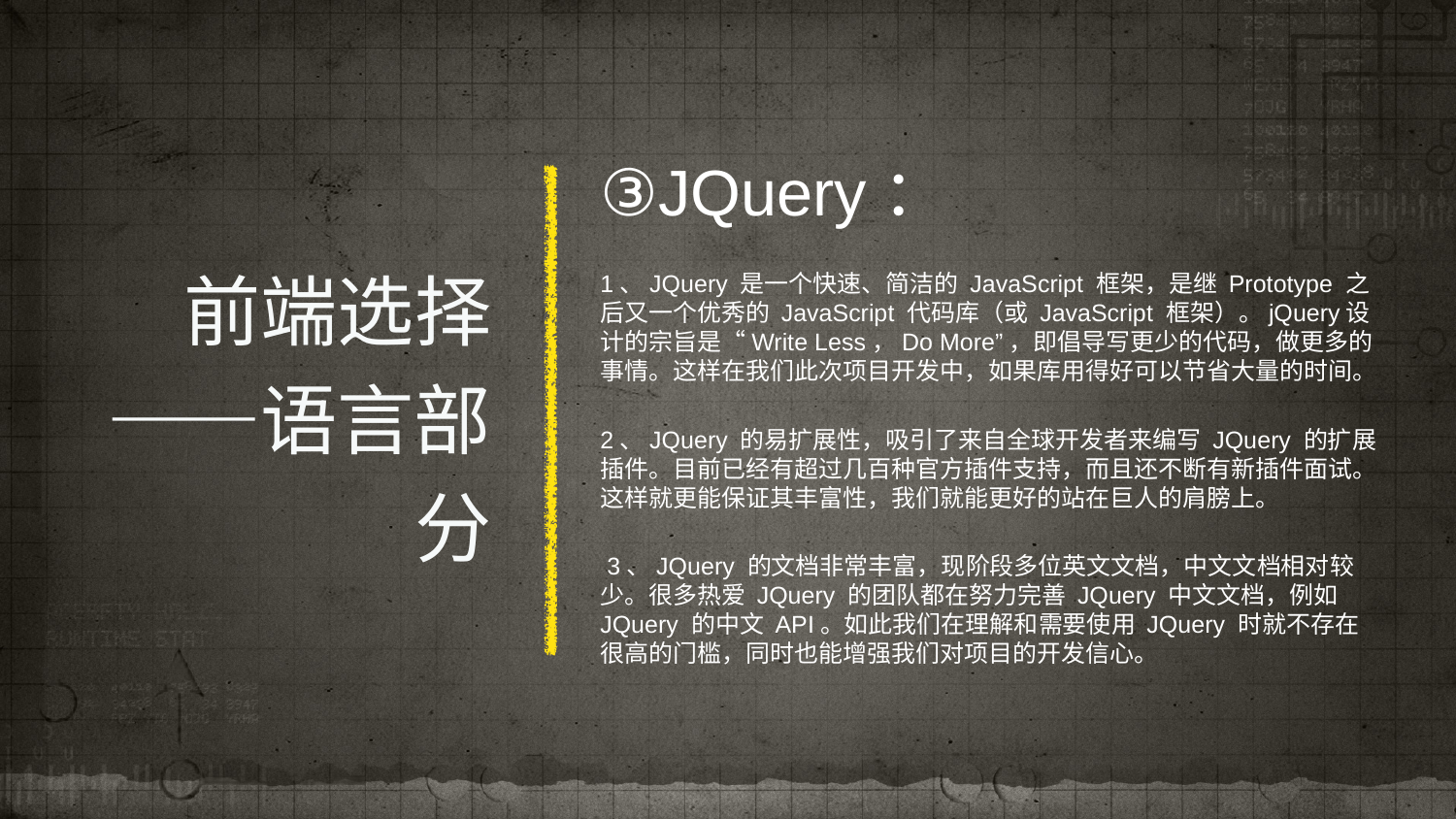

# 前端选择——语言部分
③JQuery：
1、JQuery 是一个快速、简洁的 JavaScript 框架，是继 Prototype 之后又一个优秀的 JavaScript 代码库（或 JavaScript 框架）。jQuery设计的宗旨是“Write Less，Do More”，即倡导写更少的代码，做更多的事情。这样在我们此次项目开发中，如果库用得好可以节省大量的时间。
2、JQuery 的易扩展性，吸引了来自全球开发者来编写 JQuery 的扩展插件。目前已经有超过几百种官方插件支持，而且还不断有新插件面试。这样就更能保证其丰富性，我们就能更好的站在巨人的肩膀上。
 3、JQuery 的文档非常丰富，现阶段多位英文文档，中文文档相对较少。很多热爱 JQuery 的团队都在努力完善 JQuery 中文文档，例如JQuery 的中文 API。如此我们在理解和需要使用 JQuery 时就不存在很高的门槛，同时也能增强我们对项目的开发信心。